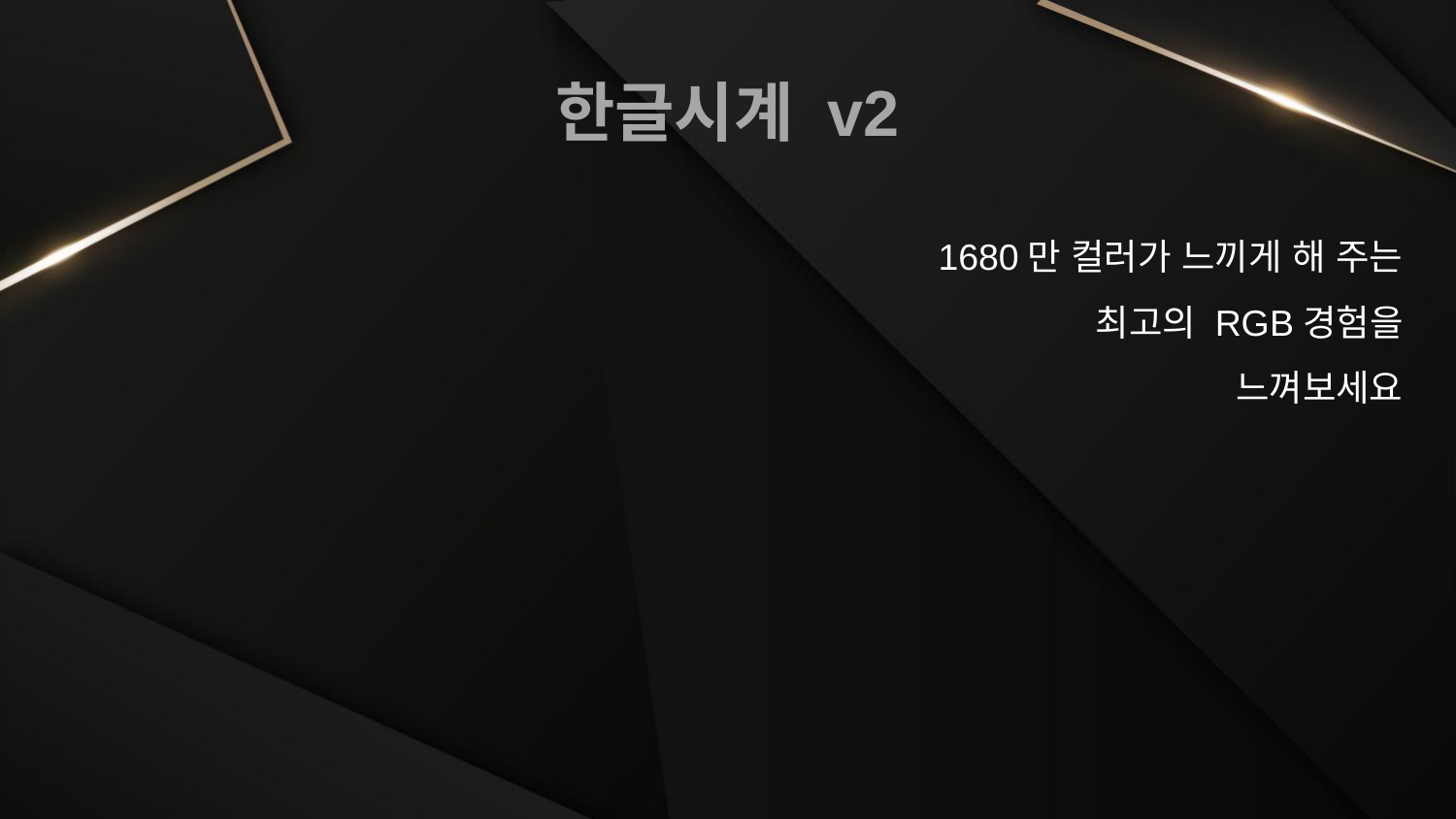

한글시계 v2
1680만 컬러가 느끼게 해 주는
최고의 RGB경험을
느껴보세요